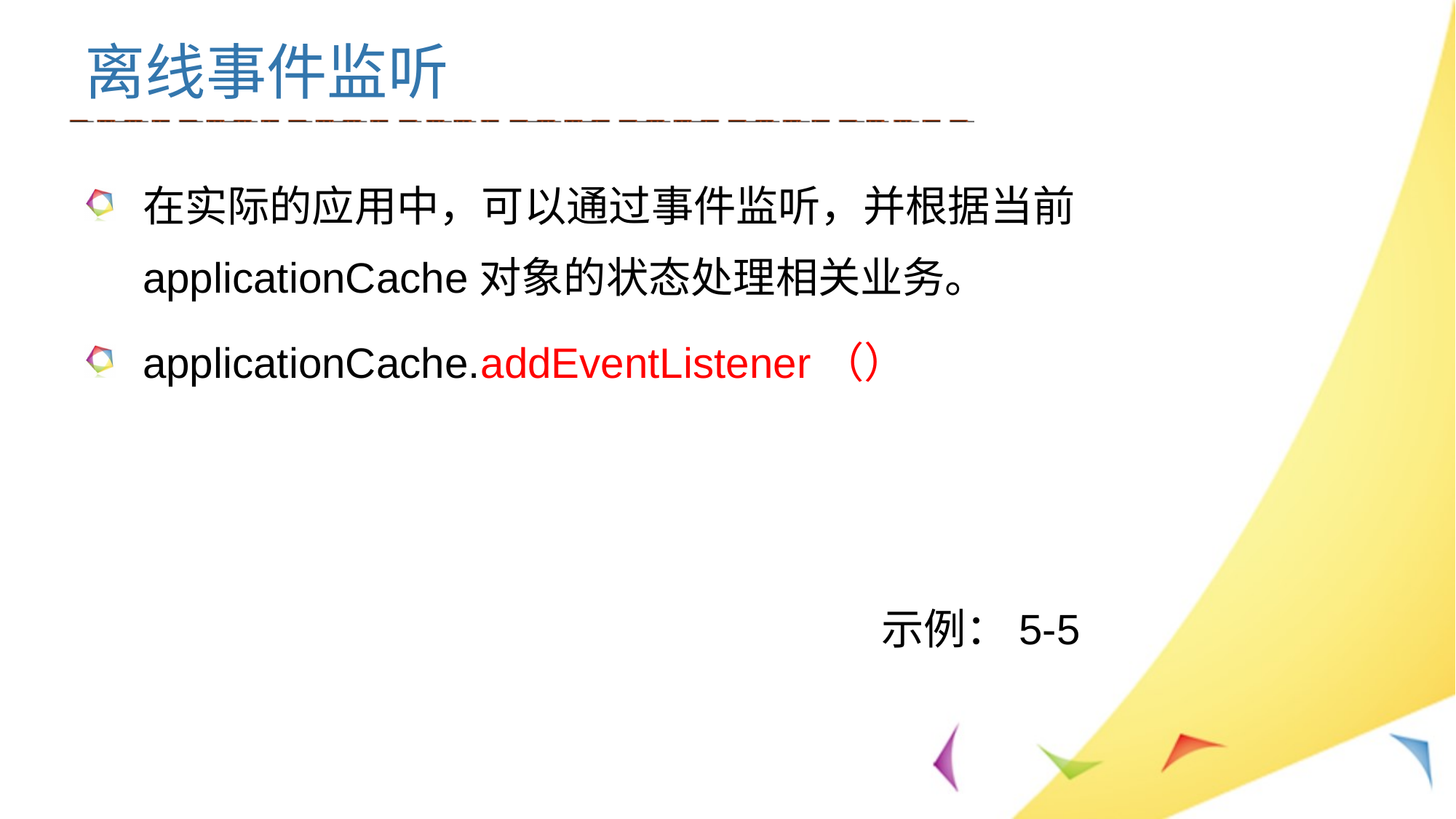

离线事件监听
在实际的应用中，可以通过事件监听，并根据当前applicationCache对象的状态处理相关业务。
applicationCache.addEventListener（）
示例：5-5